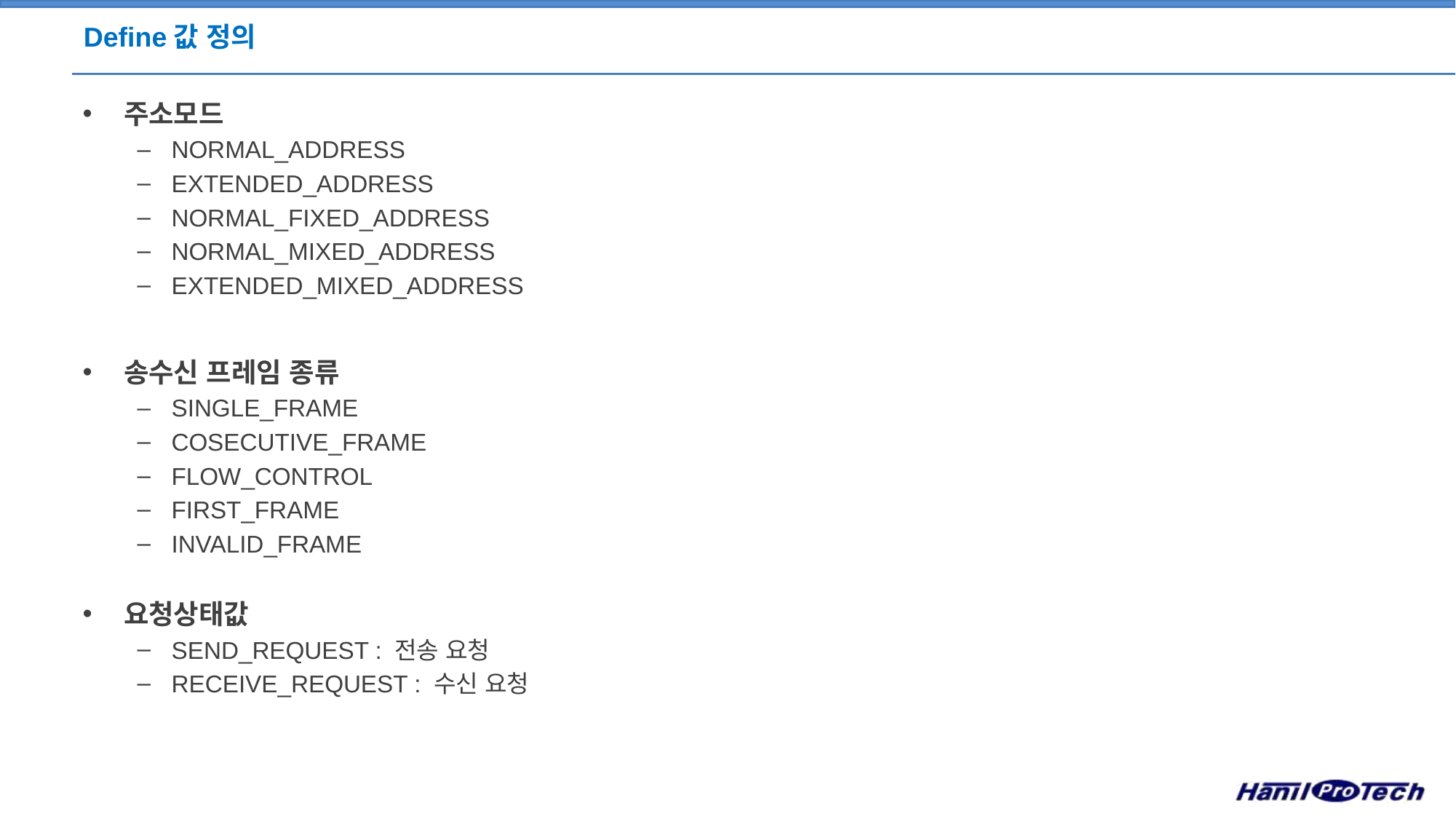

# Define값 정의
주소모드
NORMAL_ADDRESS
EXTENDED_ADDRESS
NORMAL_FIXED_ADDRESS
NORMAL_MIXED_ADDRESS
EXTENDED_MIXED_ADDRESS

송수신 프레임 종류
SINGLE_FRAME
COSECUTIVE_FRAME
FLOW_CONTROL
FIRST_FRAME
INVALID_FRAME

요청상태값
SEND_REQUEST : 전송 요청
RECEIVE_REQUEST : 수신 요청